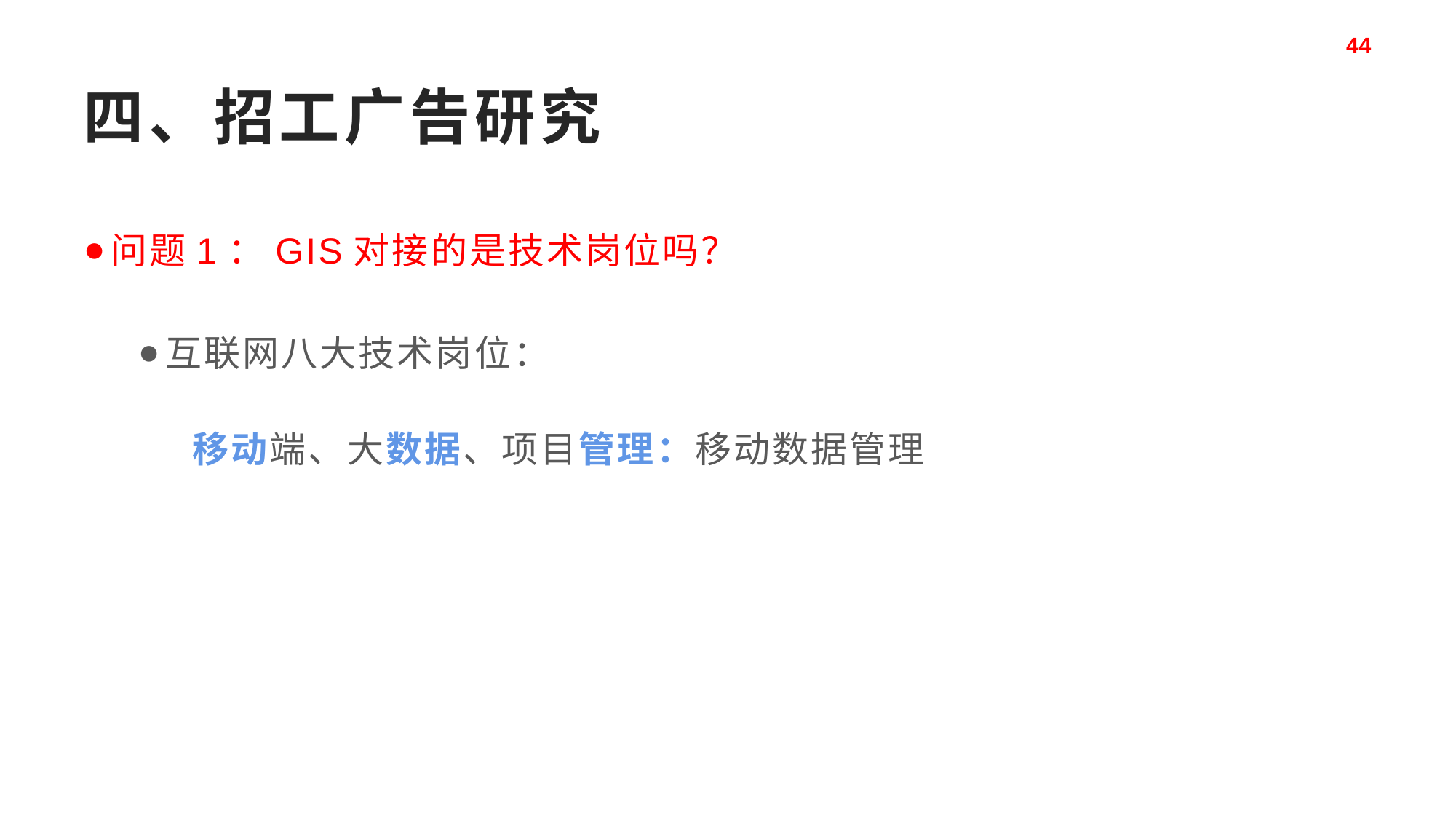

# 四、招工广告研究
问题1：GIS对接的是技术岗位吗？
互联网八大技术岗位：
	移动端、大数据、项目管理：移动数据管理